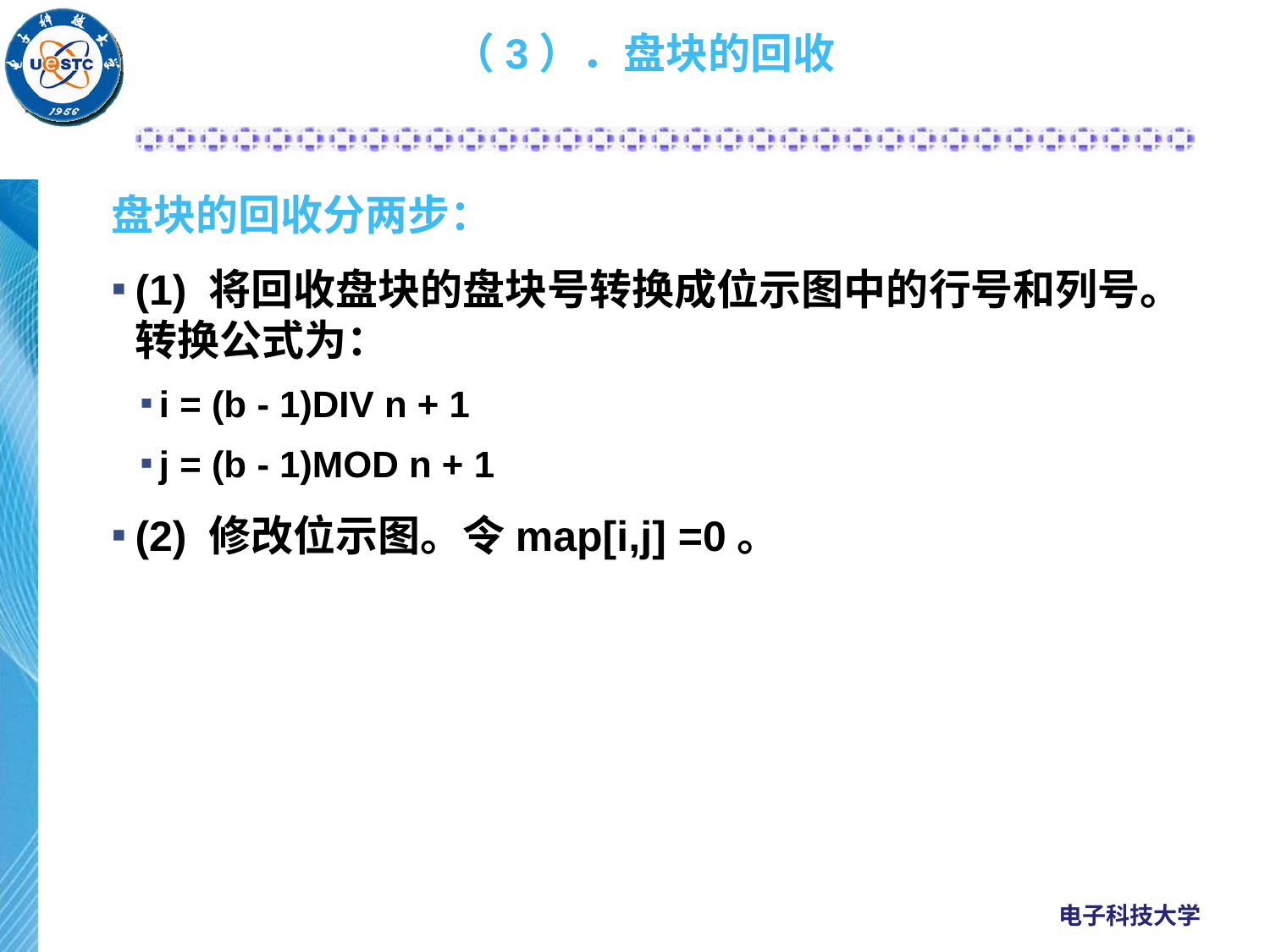

# （3）．盘块的回收
盘块的回收分两步：
(1) 将回收盘块的盘块号转换成位示图中的行号和列号。转换公式为：
i = (b - 1)DIV n + 1
j = (b - 1)MOD n + 1
(2) 修改位示图。令map[i,j] =0。